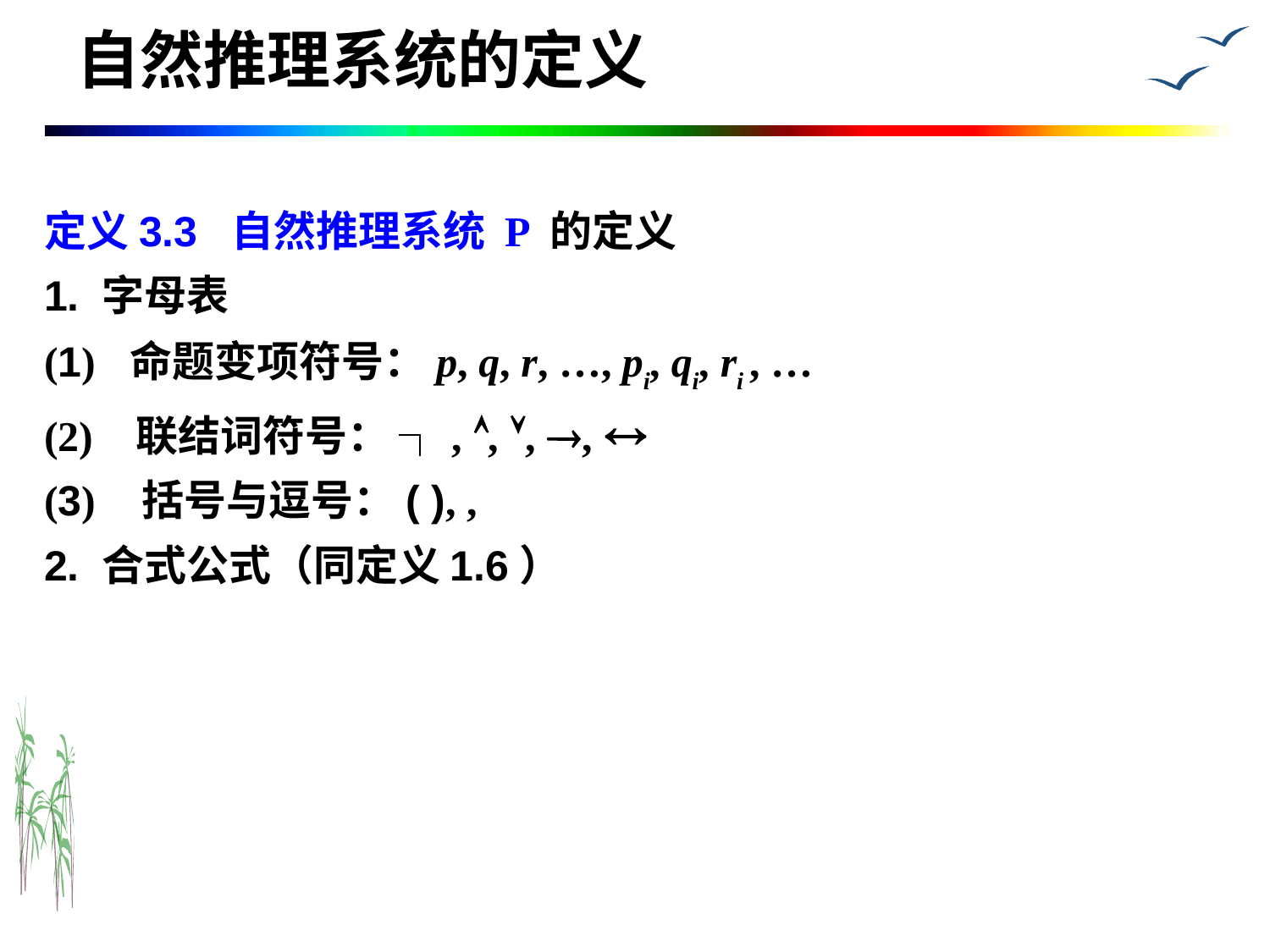

# 自然推理系统的定义
定义3.3  自然推理系统 P 的定义
1. 字母表
(1)  命题变项符号：p, q, r, …, pi, qi, ri , …
(2)   联结词符号： ┐, ∧, ∨, →, ↔
(3)   括号与逗号：( ), ,
2. 合式公式（同定义1.6）